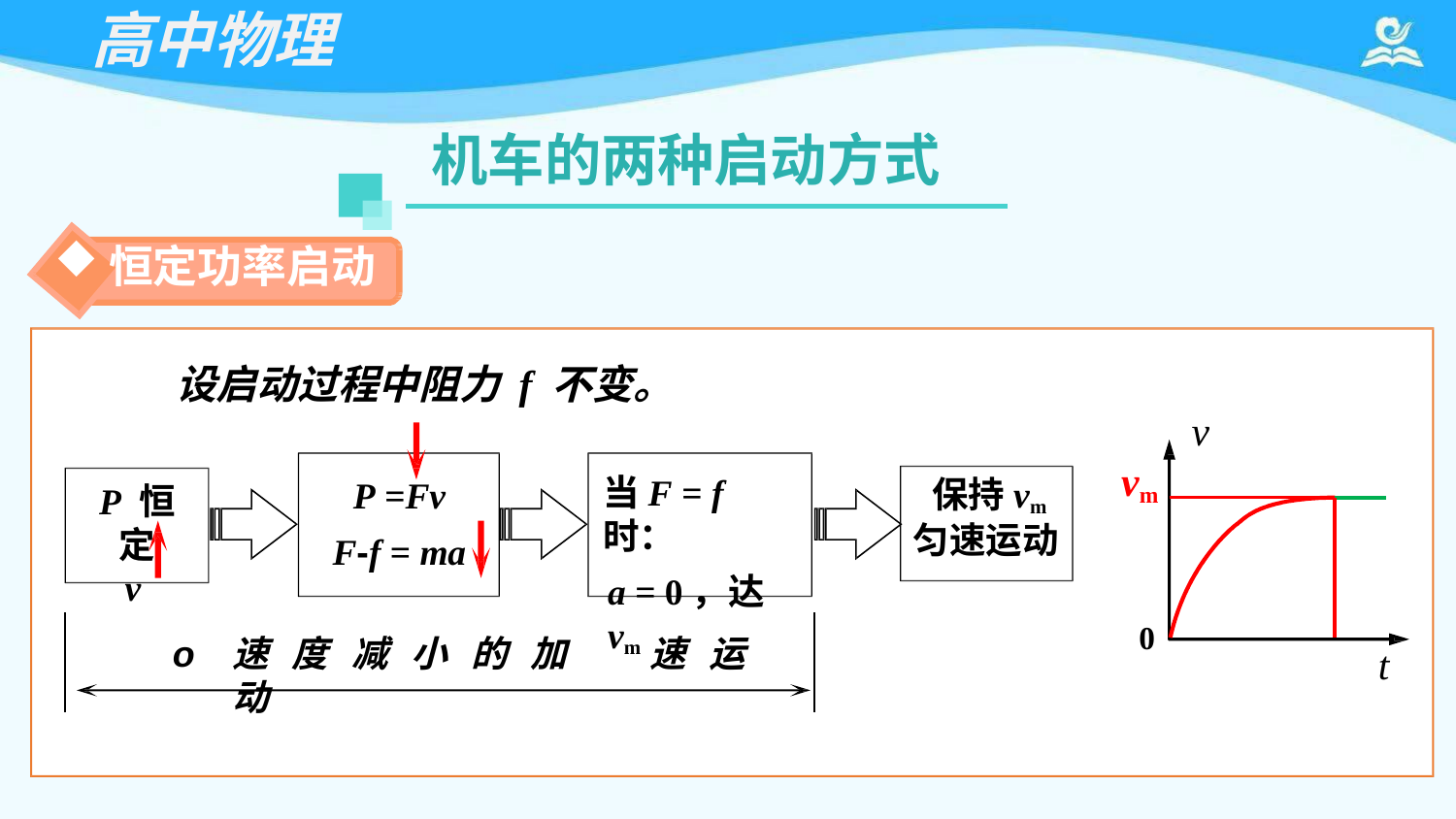

# 高中物理
机车的两种启动方式
恒定功率启动

设启动过程中阻力 f 不变。

v

vm
当F = f 时：
a = 0，达vm
P =Fv
F-f = ma

保持vm  匀速运动
P 恒定
v

0
o	速	度	减	小	的	加	速	运	动

t